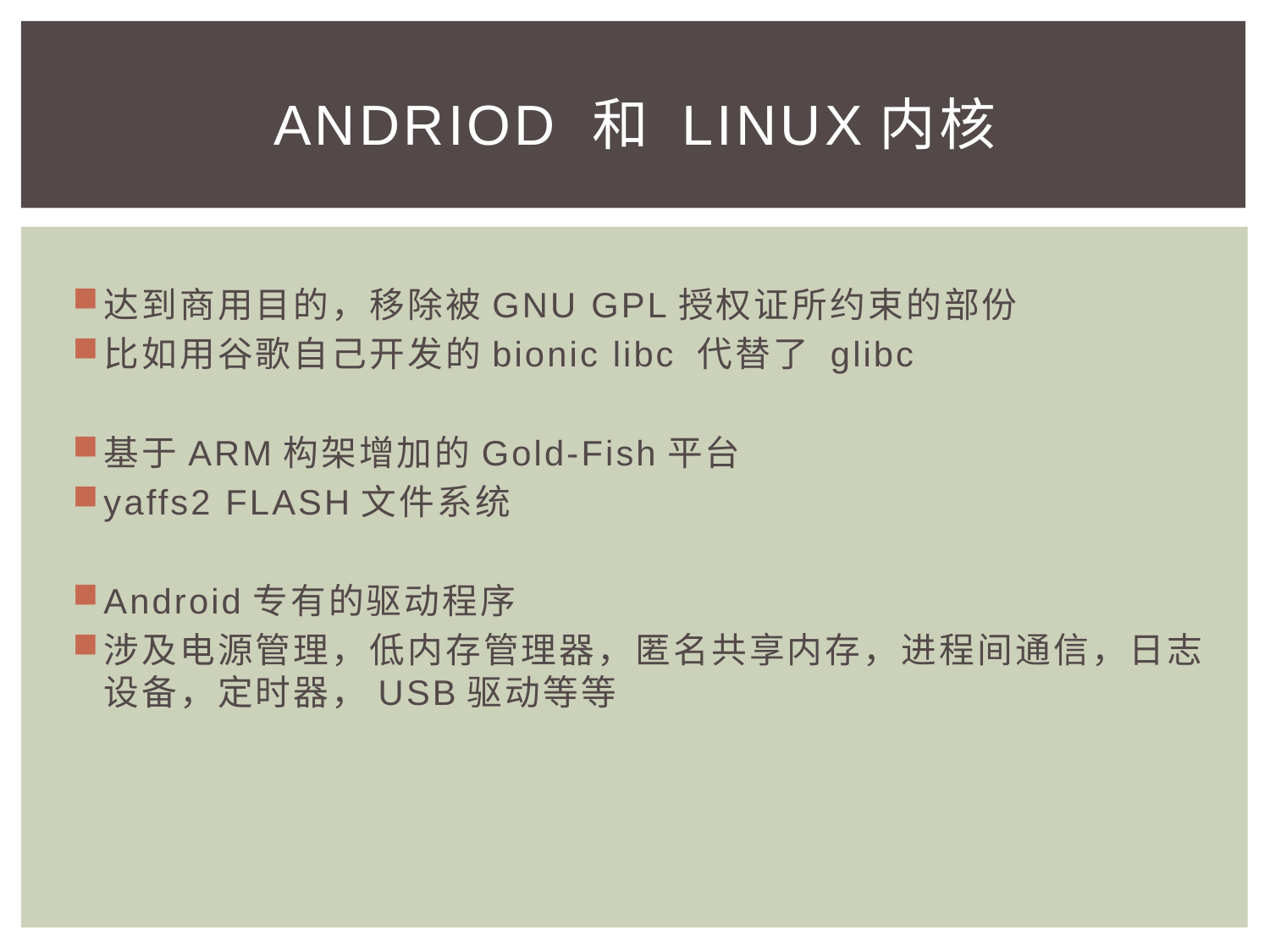

# Andriod 和 Linux内核
达到商用目的，移除被GNU GPL授权证所约束的部份
比如用谷歌自己开发的bionic libc 代替了 glibc

基于ARM构架增加的Gold-Fish平台
yaffs2 FLASH文件系统

Android专有的驱动程序
涉及电源管理，低内存管理器，匿名共享内存，进程间通信，日志设备，定时器，USB驱动等等